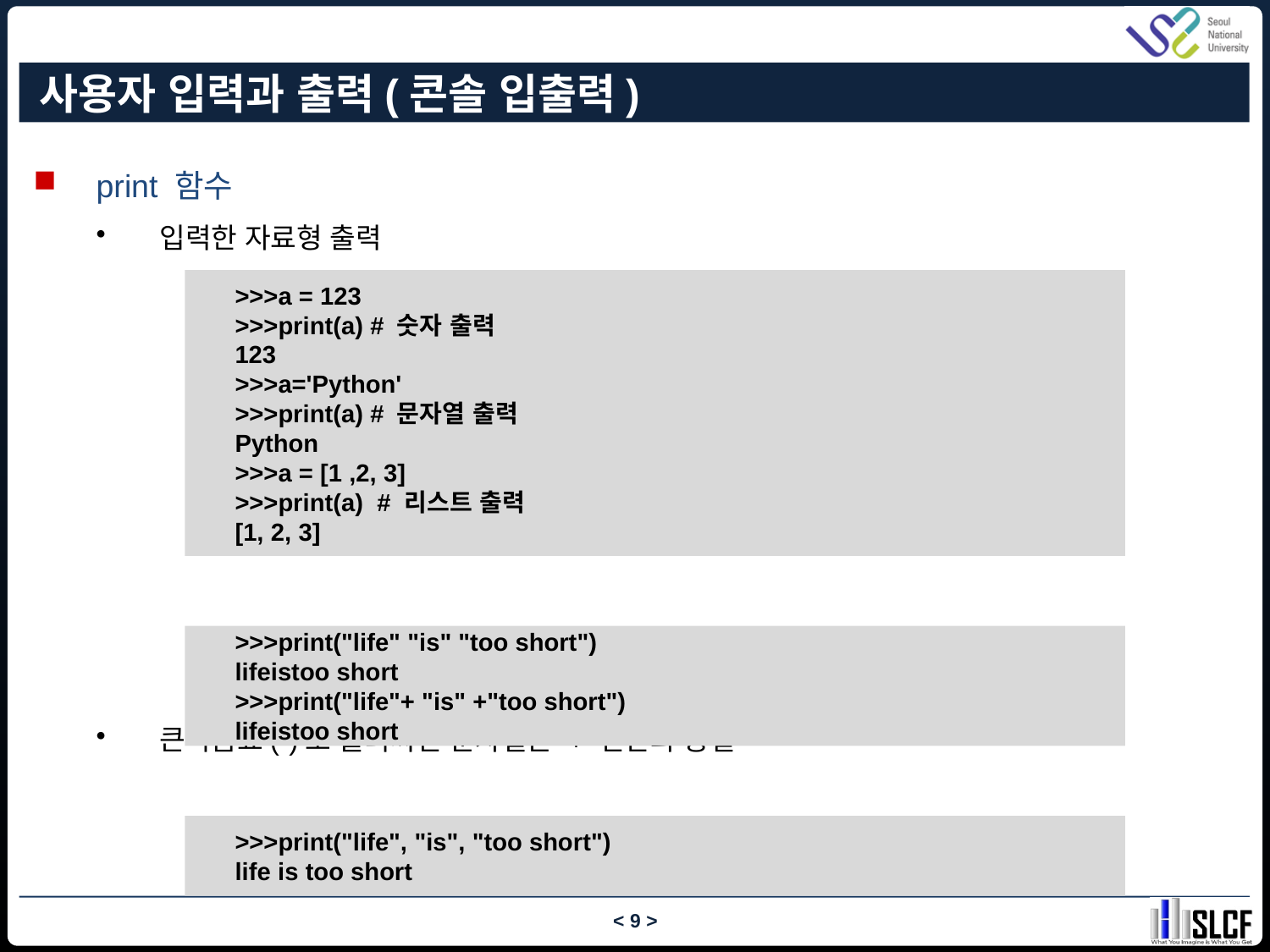

# 사용자 입력과 출력(콘솔 입출력)
print 함수
입력한 자료형 출력

큰따옴표(")로 둘러싸인 문자열은 + 연산과 동일

문자열 띄어쓰기는 콤마로 함

>>>a = 123
>>>print(a) # 숫자 출력
123
>>>a='Python'
>>>print(a) # 문자열 출력
Python
>>>a = [1 ,2, 3]
>>>print(a)  # 리스트 출력
[1, 2, 3]
>>>print("life" "is" "too short")
lifeistoo short
>>>print("life"+ "is" +"too short")
lifeistoo short
>>>print("life", "is", "too short")
life is too short